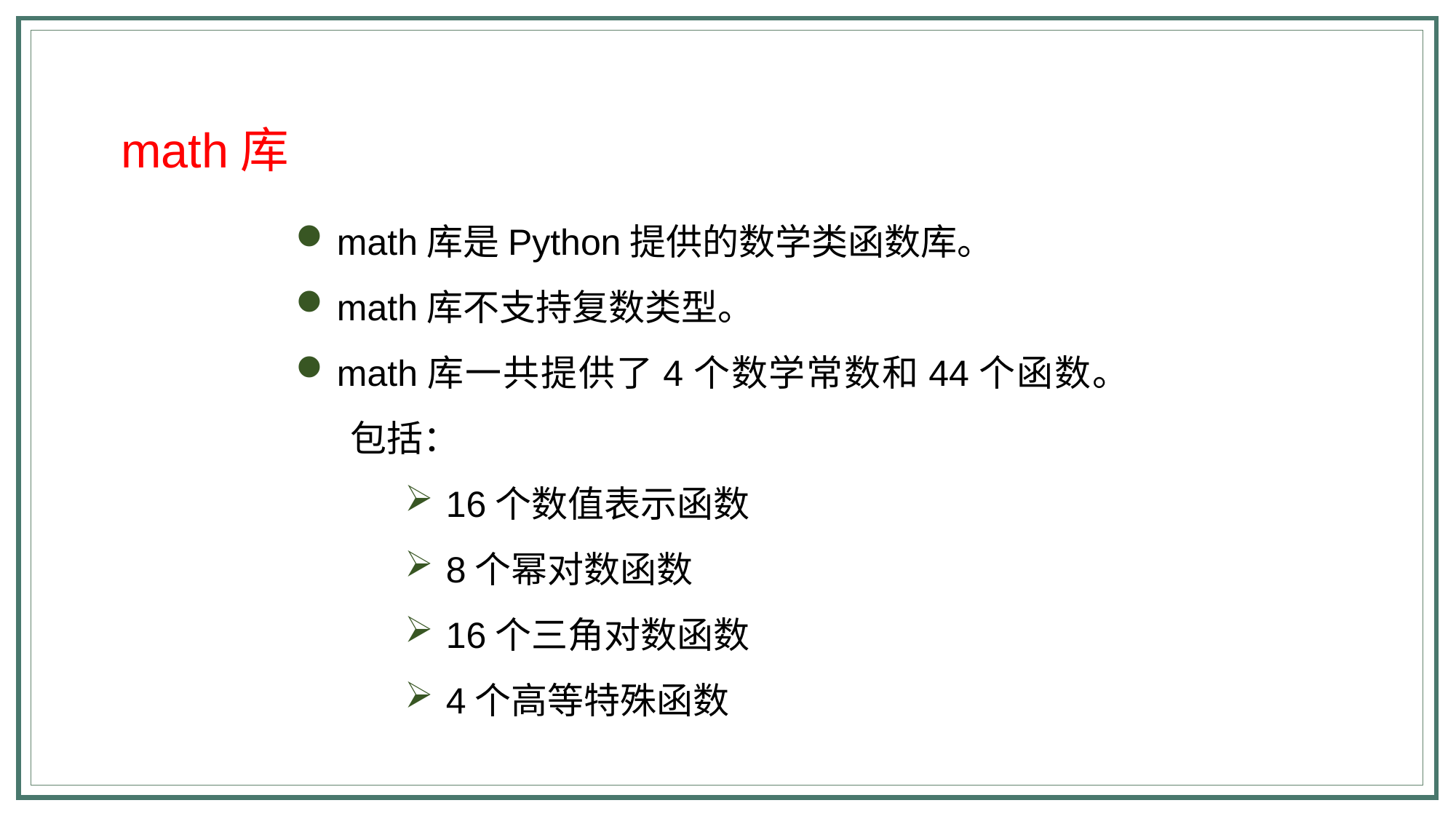

math库
math库是Python提供的数学类函数库。
math库不支持复数类型。
math库一共提供了4个数学常数和44个函数。
包括：
16个数值表示函数
8个幂对数函数
16个三角对数函数
4个高等特殊函数